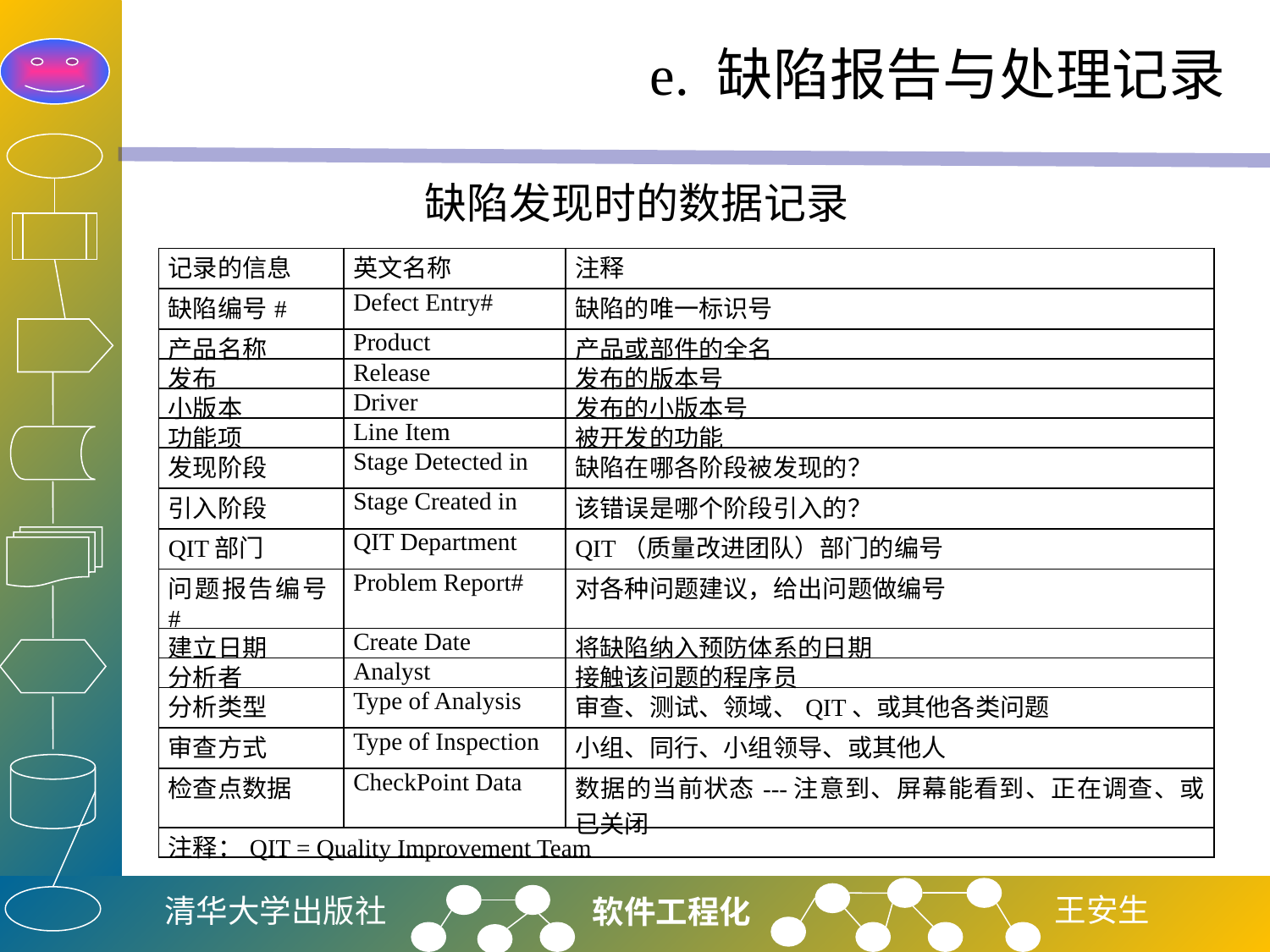

# e. 缺陷报告与处理记录
缺陷发现时的数据记录
| 记录的信息 | 英文名称 | 注释 |
| --- | --- | --- |
| 缺陷编号# | Defect Entry# | 缺陷的唯一标识号 |
| 产品名称 | Product | 产品或部件的全名 |
| 发布 | Release | 发布的版本号 |
| 小版本 | Driver | 发布的小版本号 |
| 功能项 | Line Item | 被开发的功能 |
| 发现阶段 | Stage Detected in | 缺陷在哪各阶段被发现的？ |
| 引入阶段 | Stage Created in | 该错误是哪个阶段引入的？ |
| QIT部门 | QIT Department | QIT（质量改进团队）部门的编号 |
| 问题报告编号# | Problem Report# | 对各种问题建议，给出问题做编号 |
| 建立日期 | Create Date | 将缺陷纳入预防体系的日期 |
| 分析者 | Analyst | 接触该问题的程序员 |
| 分析类型 | Type of Analysis | 审查、测试、领域、QIT、或其他各类问题 |
| 审查方式 | Type of Inspection | 小组、同行、小组领导、或其他人 |
| 检查点数据 | CheckPoint Data | 数据的当前状态---注意到、屏幕能看到、正在调查、或已关闭 |
| 注释：QIT = Quality Improvement Team |  |  |